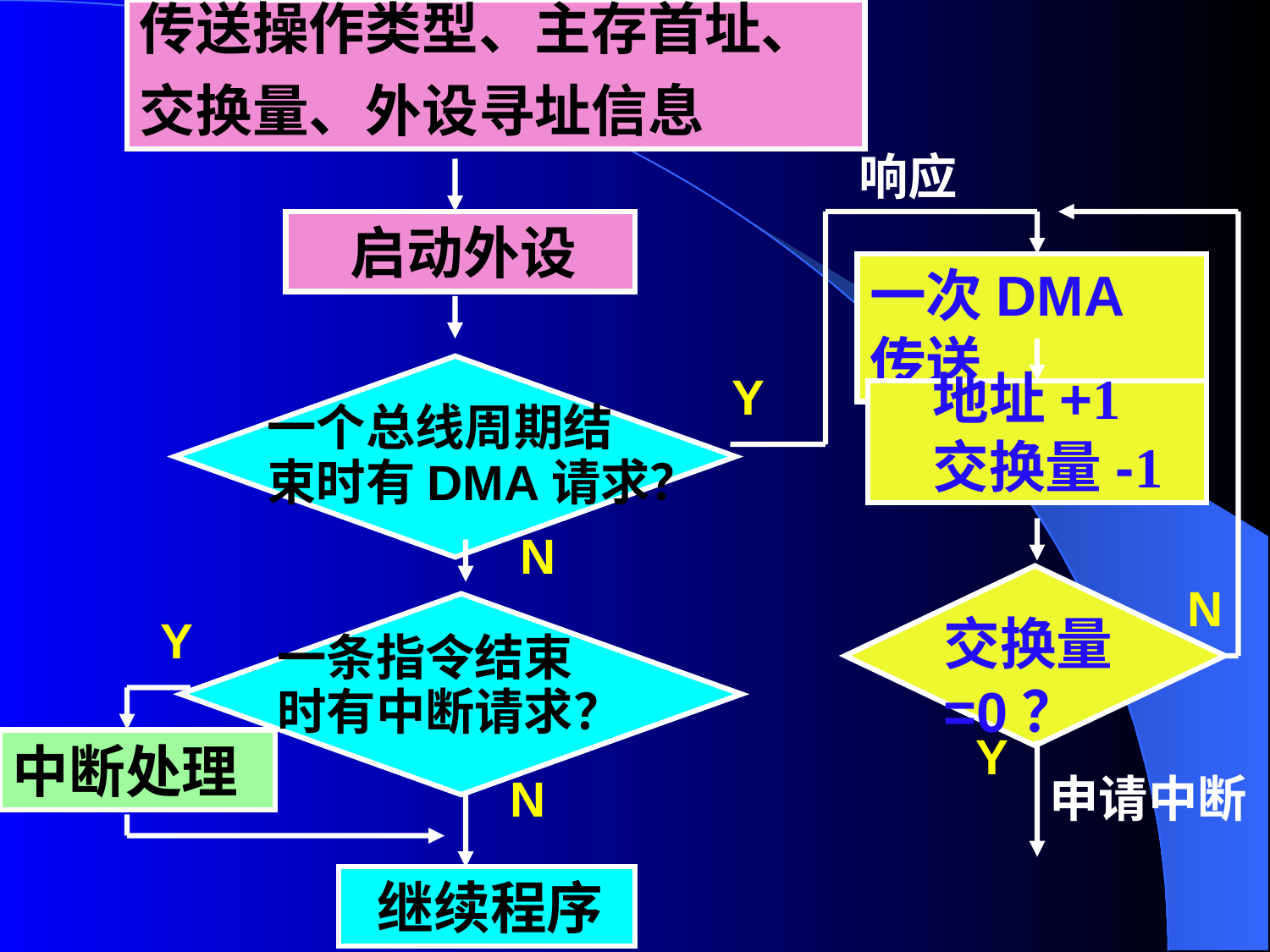

传送操作类型、主存首址、
交换量、外设寻址信息
响应

   启动外设

一次DMA传送

Y
   地址+1
   交换量-1
一个总线周期结
束时有DMA请求？

N

交换量=0？
N

Y
一条指令结束
时有中断请求？

Y
中断处理

N
申请中断

 继续程序